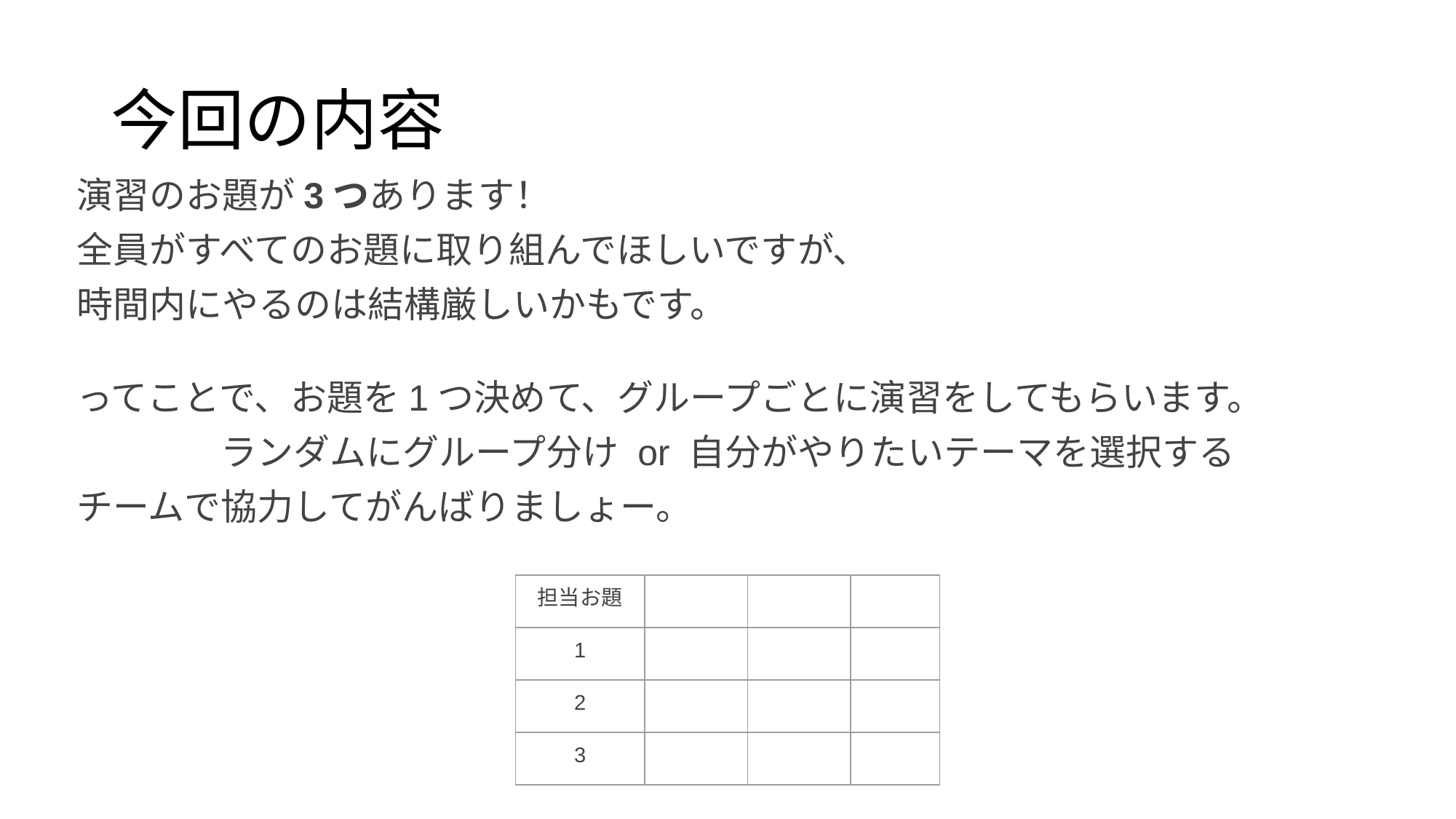

# 今回の内容
演習のお題が3つあります！
全員がすべてのお題に取り組んでほしいですが、
時間内にやるのは結構厳しいかもです。
ってことで、お題を1つ決めて、グループごとに演習をしてもらいます。
ランダムにグループ分け or 自分がやりたいテーマを選択する
チームで協力してがんばりましょー。

| 担当お題 |  |  |  |
| --- | --- | --- | --- |
| 1 |  |  |  |
| 2 |  |  |  |
| 3 |  |  |  |